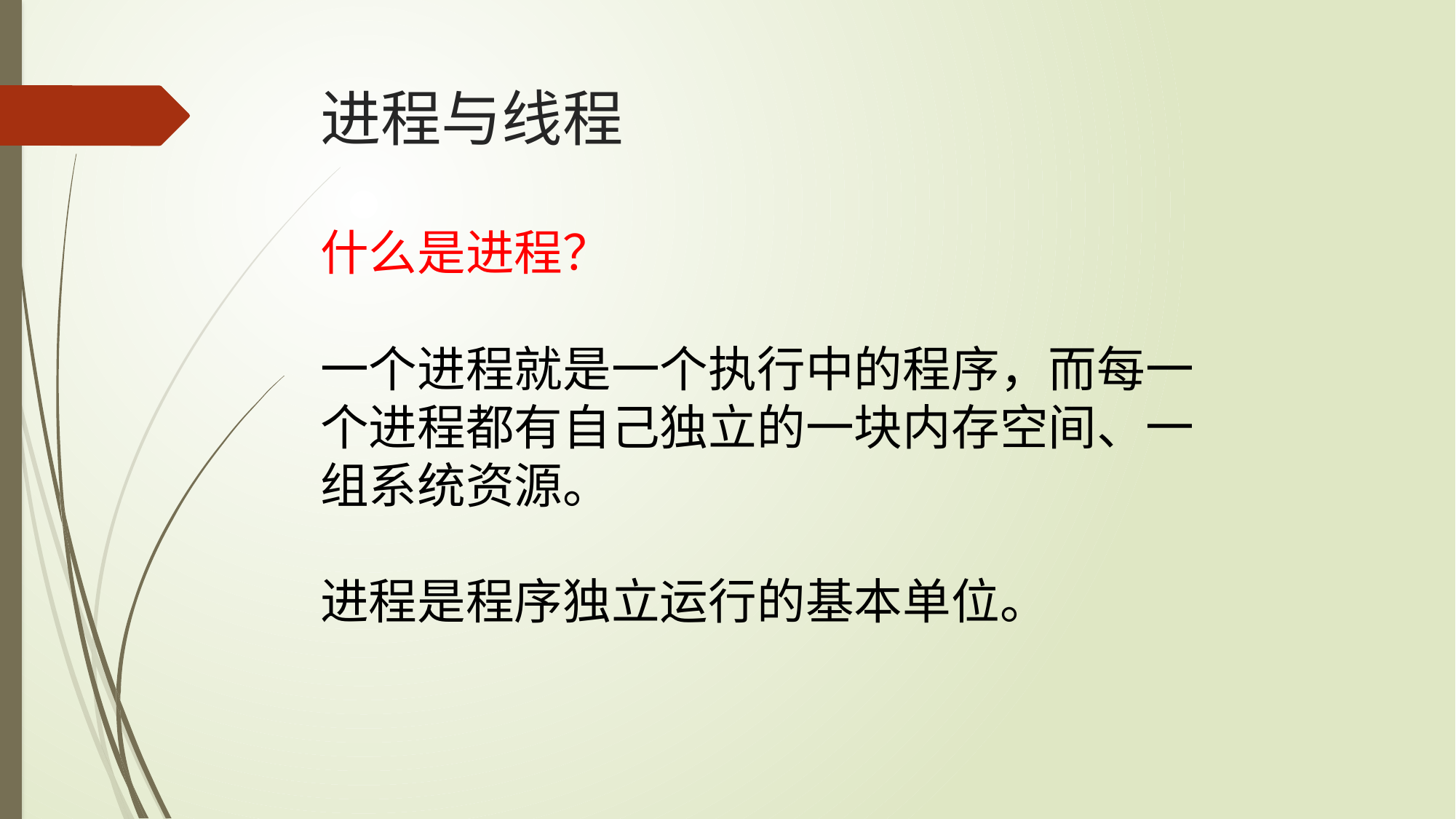

# 进程与线程
什么是进程？

一个进程就是一个执行中的程序，而每一个进程都有自己独立的一块内存空间、一组系统资源。

进程是程序独立运行的基本单位。